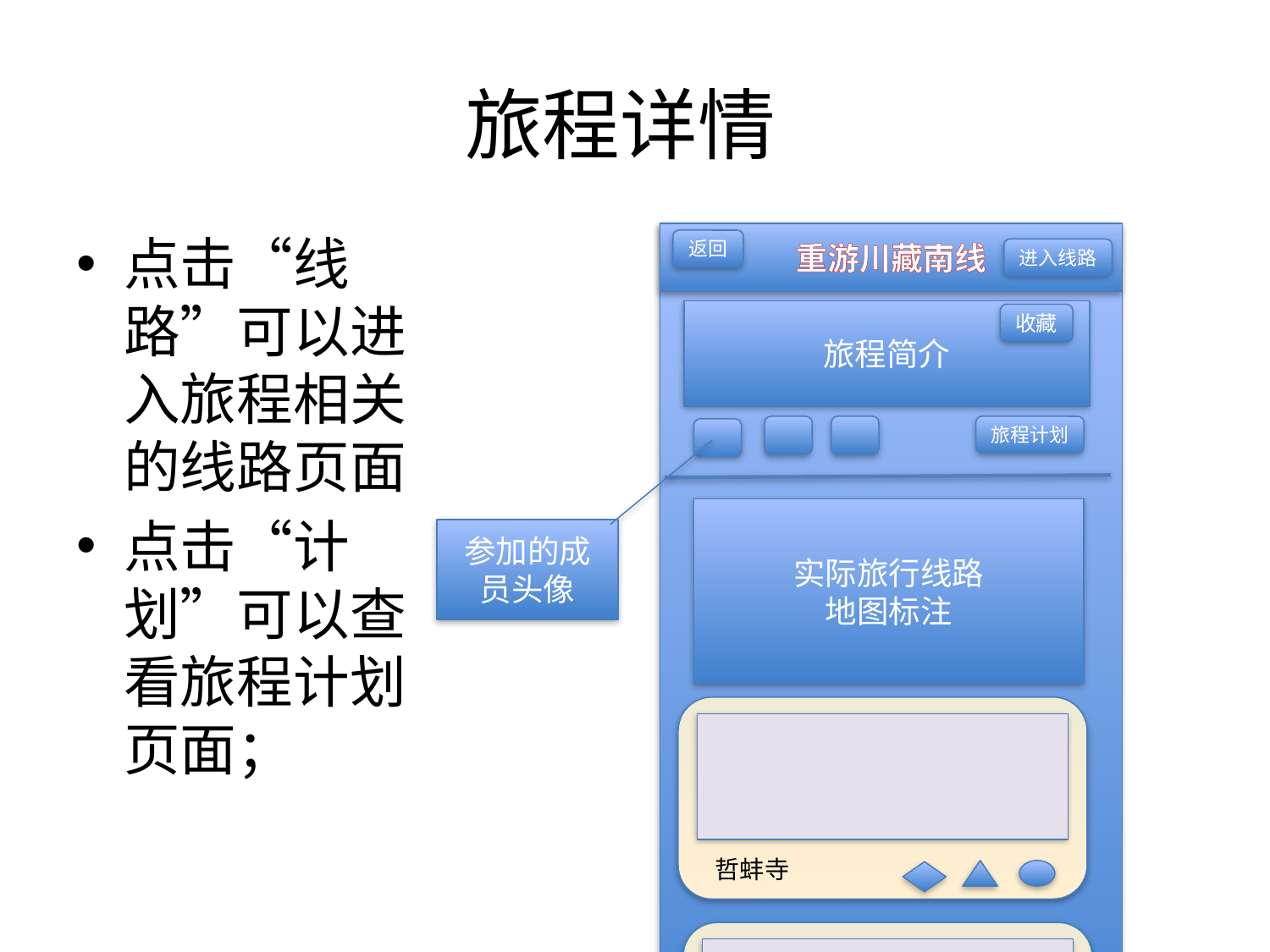

# 旅程详情
点击“线路”可以进入旅程相关的线路页面
点击“计划”可以查看旅程计划页面；

重游川藏南线
返回
进入线路
旅程简介
收藏

旅程计划

实际旅行线路
地图标注
参加的成员头像

哲蚌寺

牛肉面